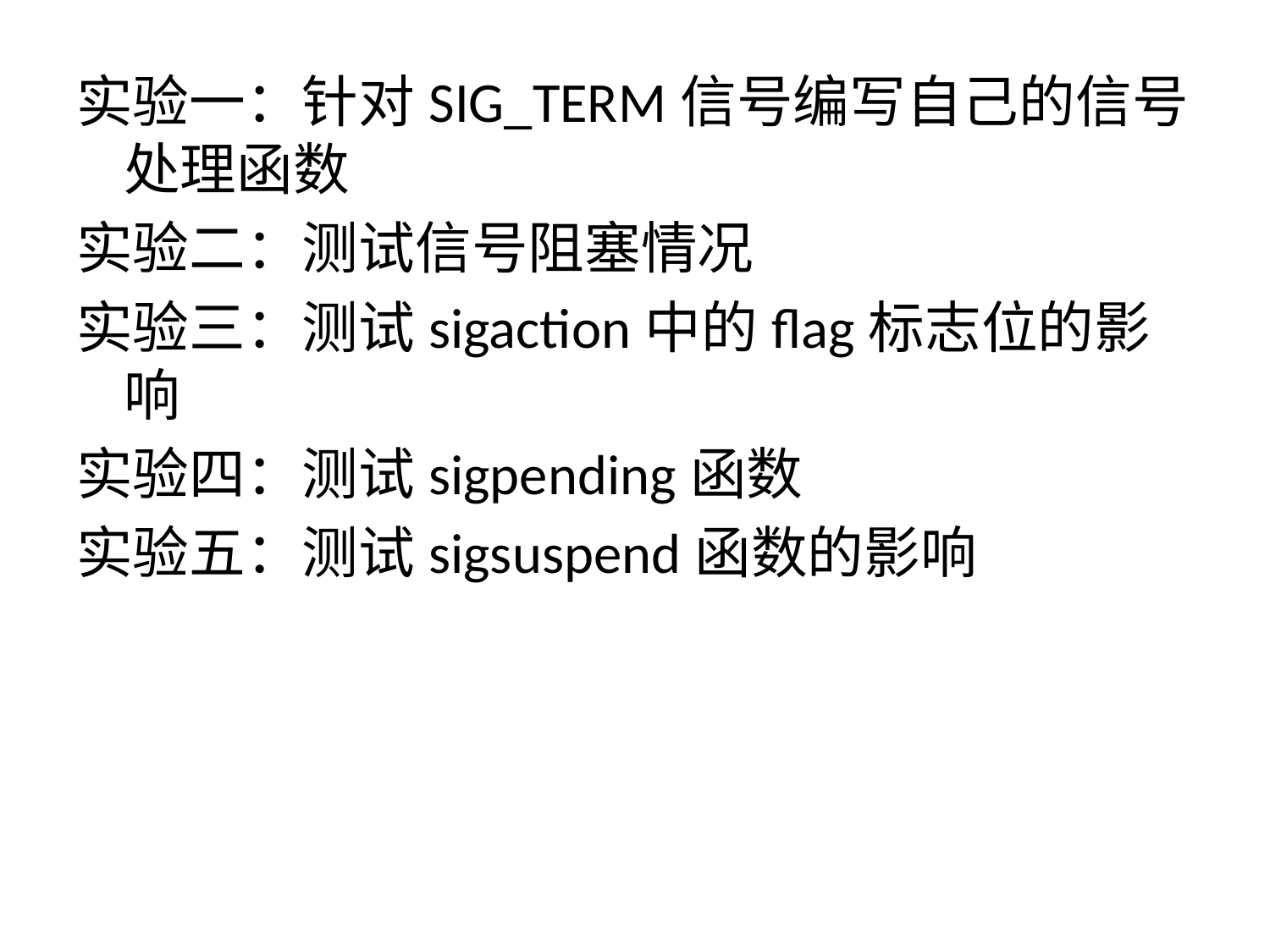

实验一：针对SIG_TERM信号编写自己的信号处理函数
实验二：测试信号阻塞情况
实验三：测试sigaction中的flag标志位的影响
实验四：测试sigpending函数
实验五：测试sigsuspend函数的影响